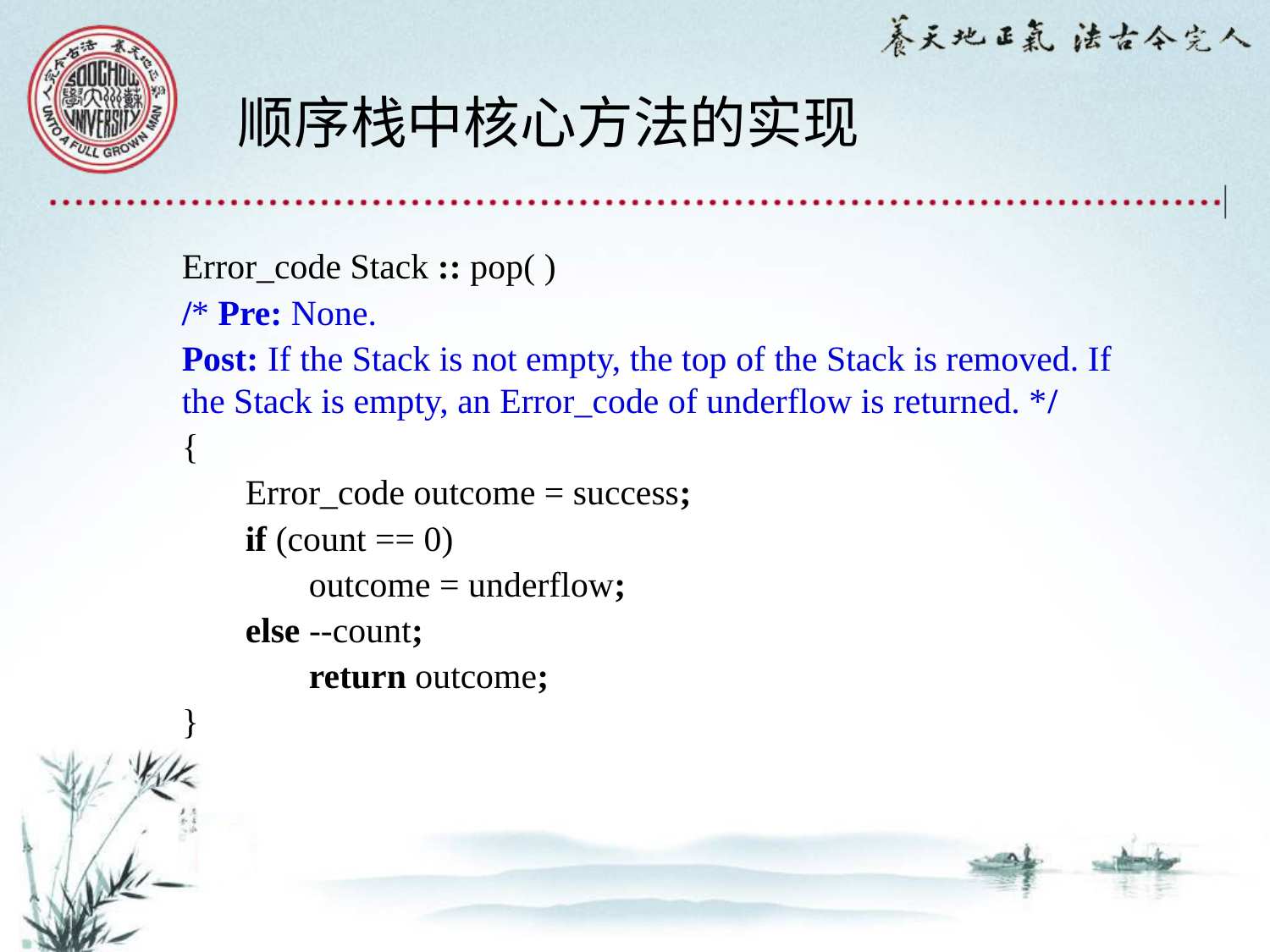

# 顺序栈中核心方法的实现
Error_code Stack :: pop( )
/* Pre: None.
Post: If the Stack is not empty, the top of the Stack is removed. If the Stack is empty, an Error_code of underflow is returned. */
{
Error_code outcome = success;
if (count == 0)
outcome = underflow;
else --count;
return outcome;
}